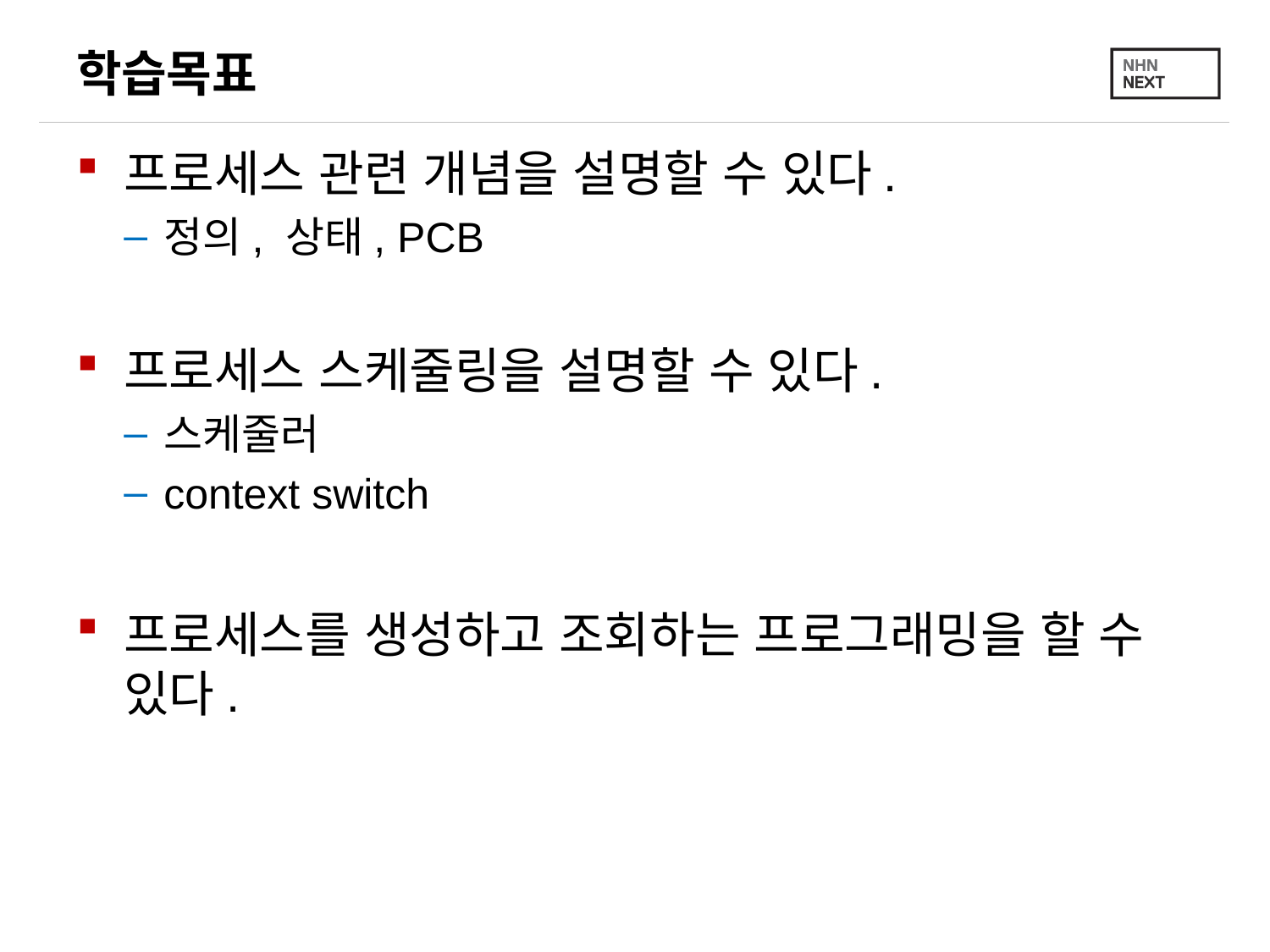

# 학습목표
프로세스 관련 개념을 설명할 수 있다.
정의, 상태, PCB

프로세스 스케줄링을 설명할 수 있다.
스케줄러
context switch

프로세스를 생성하고 조회하는 프로그래밍을 할 수 있다.